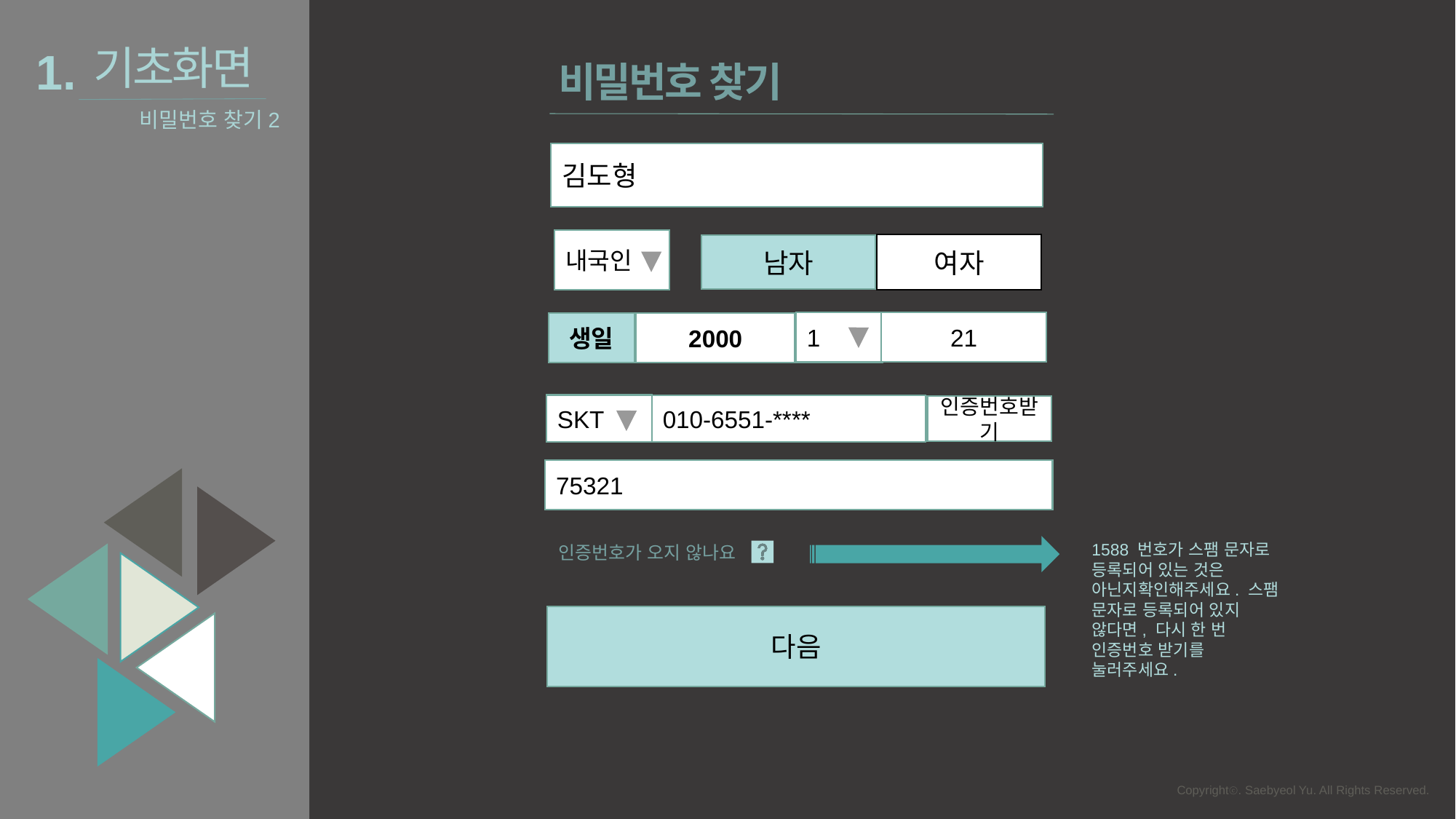

기초화면
1.
비밀번호 찾기
비밀번호 찾기2
김도형
내국인
여자
남자

21
1
2000
생일
SKT
010-6551-****
인증번호받기

75321

인증번호가 오지 않나요
1588 번호가 스팸 문자로 등록되어 있는 것은 아닌지확인해주세요. 스팸 문자로 등록되어 있지 않다면, 다시 한 번 인증번호 받기를 눌러주세요.

다음